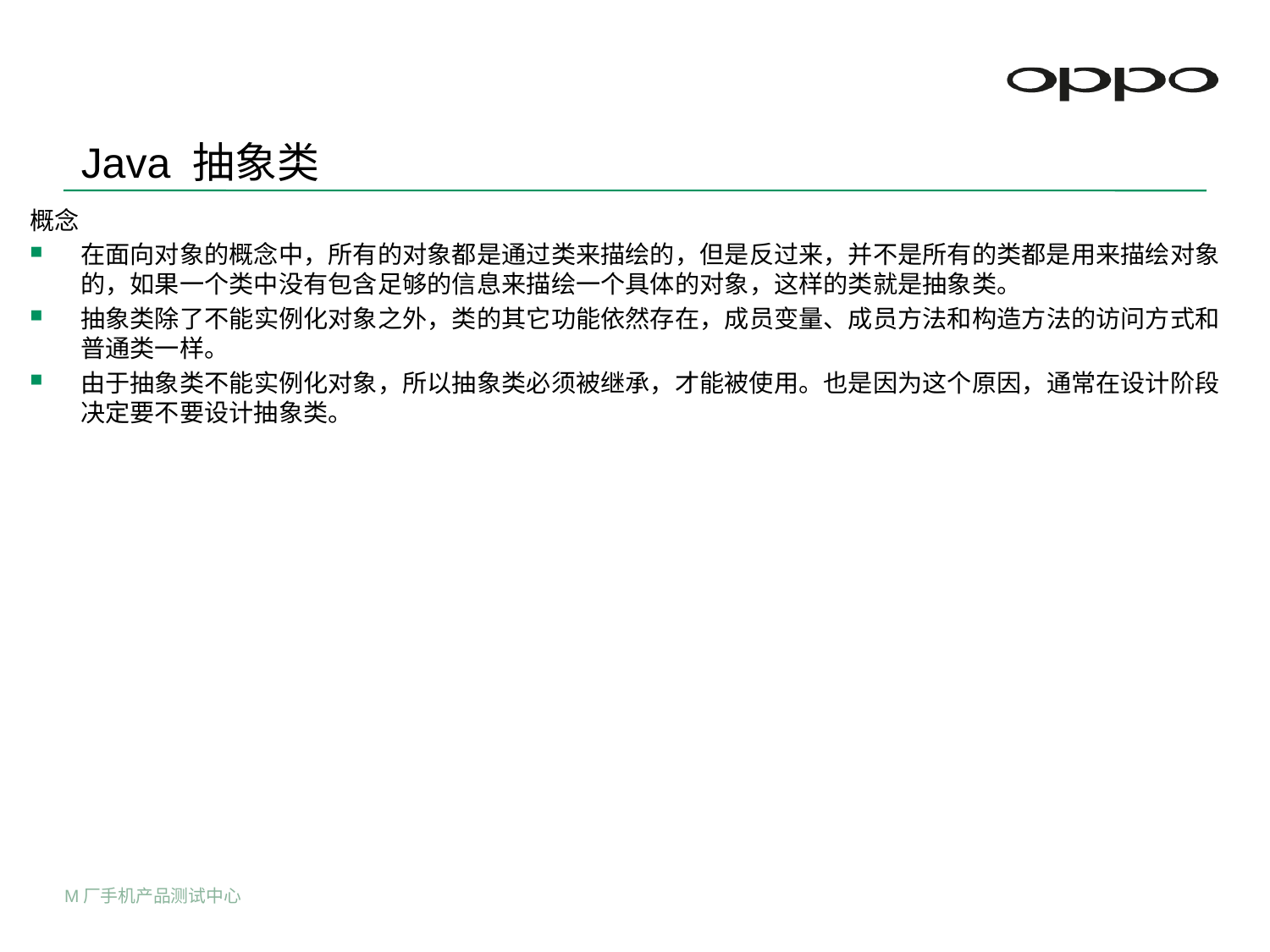

Java 抽象类
概念
在面向对象的概念中，所有的对象都是通过类来描绘的，但是反过来，并不是所有的类都是用来描绘对象的，如果一个类中没有包含足够的信息来描绘一个具体的对象，这样的类就是抽象类。
抽象类除了不能实例化对象之外，类的其它功能依然存在，成员变量、成员方法和构造方法的访问方式和普通类一样。
由于抽象类不能实例化对象，所以抽象类必须被继承，才能被使用。也是因为这个原因，通常在设计阶段决定要不要设计抽象类。

M厂手机产品测试中心
34